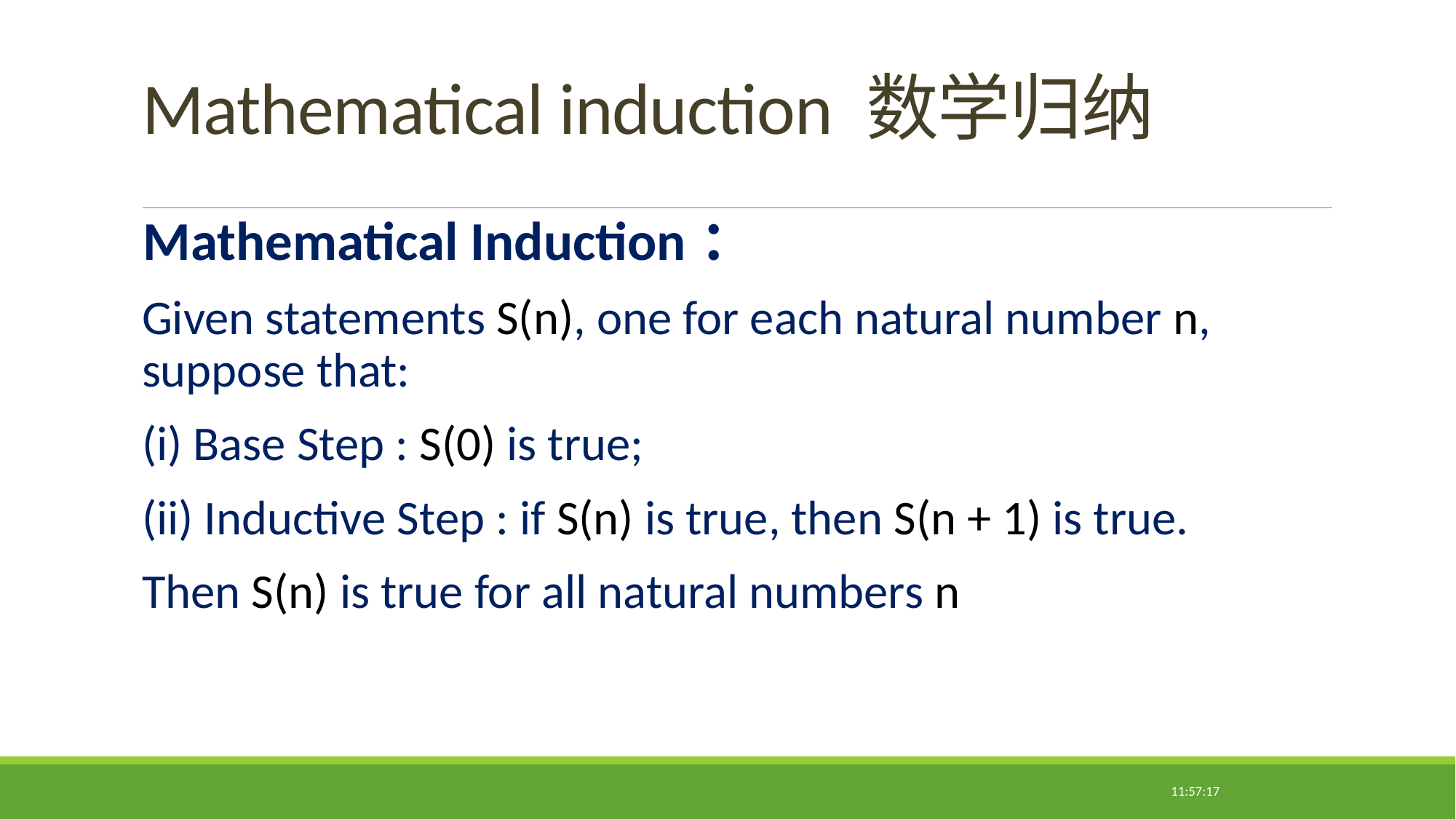

# Mathematical induction 数学归纳
Mathematical Induction：
Given statements S(n), one for each natural number n, suppose that:
(i) Base Step : S(0) is true;
(ii) Inductive Step : if S(n) is true, then S(n + 1) is true.
Then S(n) is true for all natural numbers n
11:57:17